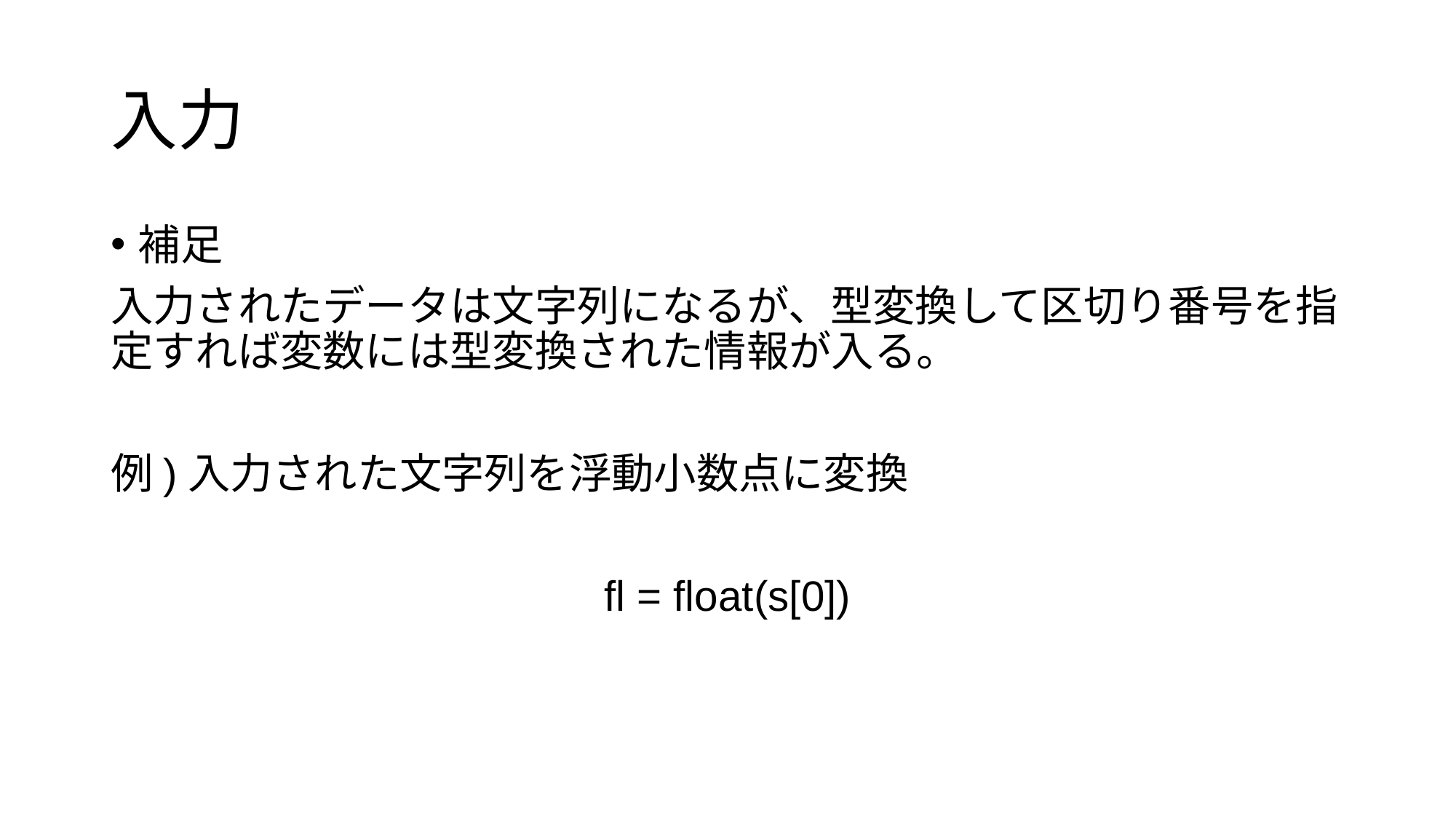

# 入力
補足
入力されたデータは文字列になるが、型変換して区切り番号を指定すれば変数には型変換された情報が入る。

例)入力された文字列を浮動小数点に変換

fl = float(s[0])